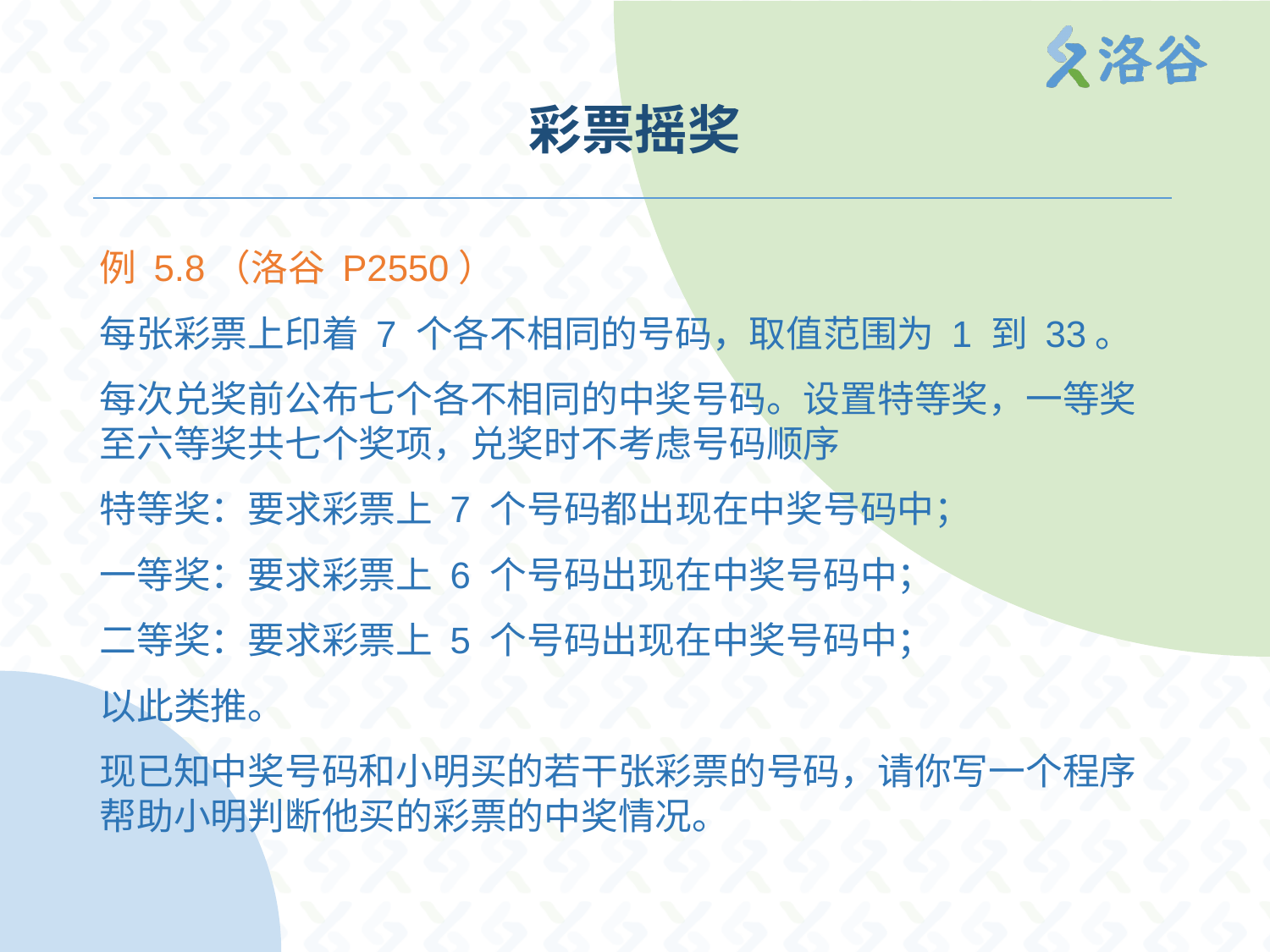

# 彩票摇奖
例 5.8（洛谷 P2550）
每张彩票上印着 7 个各不相同的号码，取值范围为 1 到 33。
每次兑奖前公布七个各不相同的中奖号码。设置特等奖，一等奖至六等奖共七个奖项，兑奖时不考虑号码顺序
特等奖：要求彩票上 7 个号码都出现在中奖号码中；
一等奖：要求彩票上 6 个号码出现在中奖号码中；
二等奖：要求彩票上 5 个号码出现在中奖号码中；
以此类推。
现已知中奖号码和小明买的若干张彩票的号码，请你写一个程序帮助小明判断他买的彩票的中奖情况。